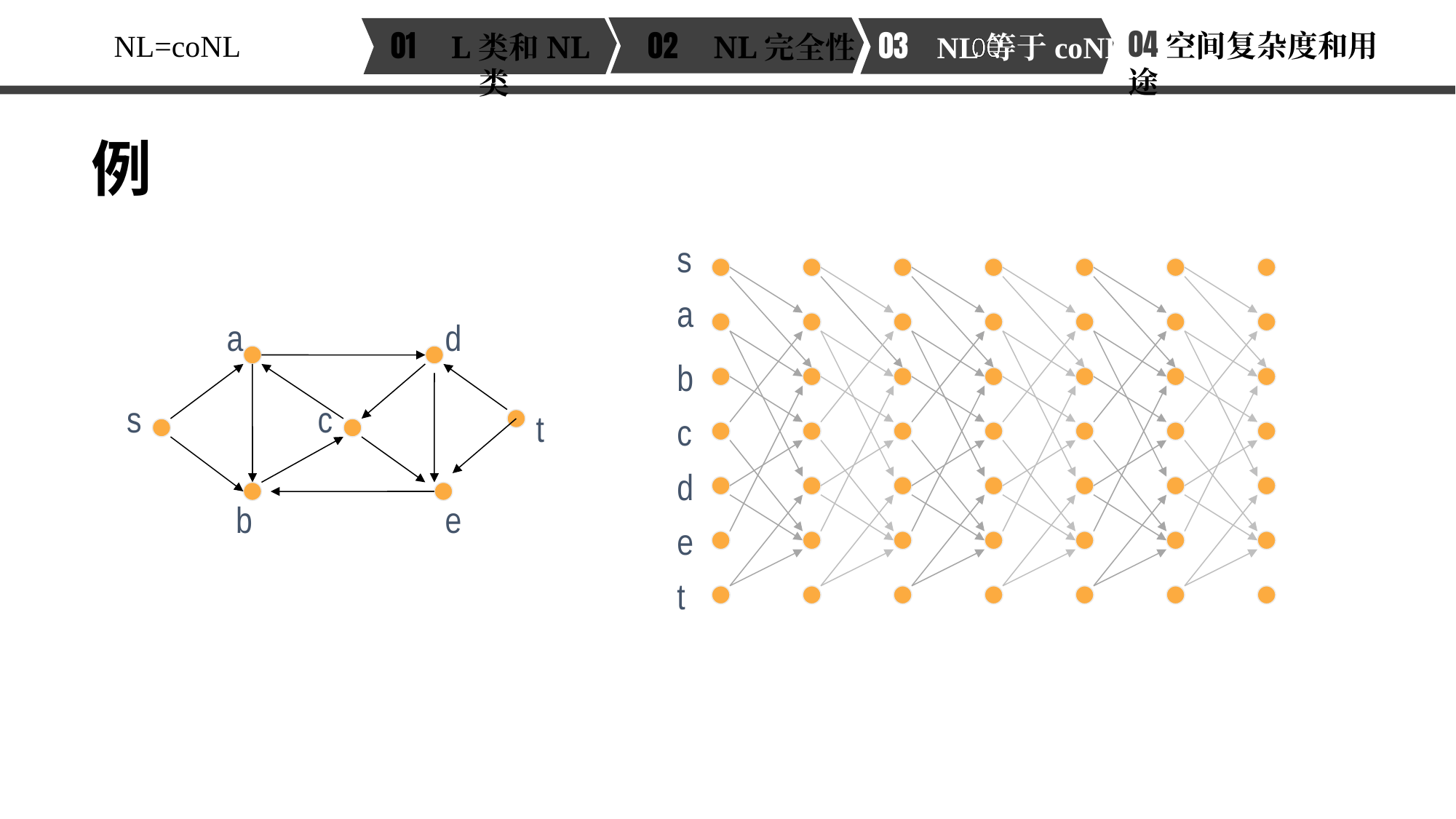

00

NL=coNL
04空间复杂度和用途
01     L类和NL类
02     NL完全性
03    NL等于coNL

例
s

a

b

c

d

e

t

a
d

c
t

b

e
s